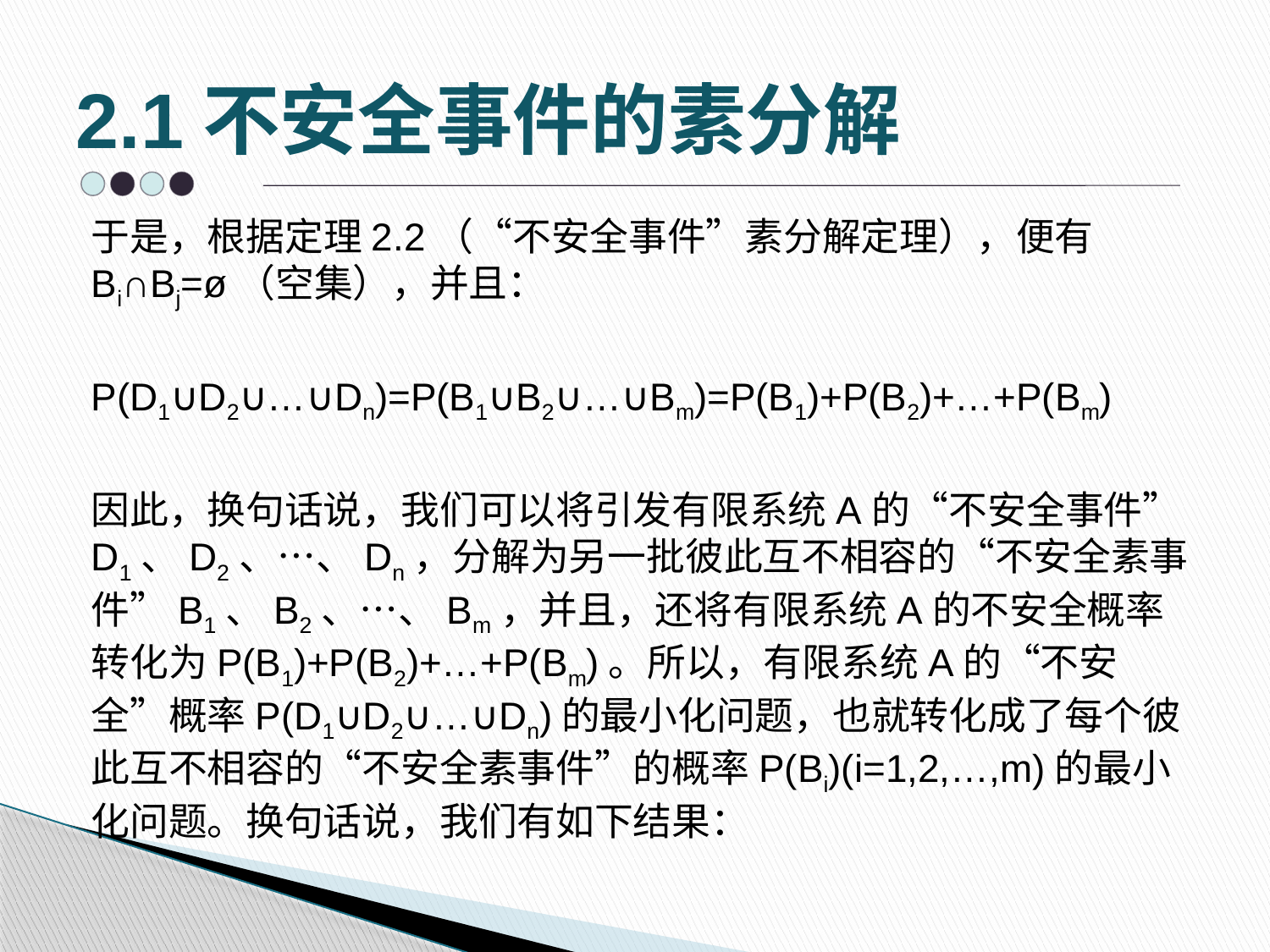

# 2.1不安全事件的素分解

于是，根据定理2.2（“不安全事件”素分解定理），便有Bi∩Bj=ø（空集），并且：

P(D1∪D2∪…∪Dn)=P(B1∪B2∪…∪Bm)=P(B1)+P(B2)+…+P(Bm)

因此，换句话说，我们可以将引发有限系统A的“不安全事件”D1、D2、…、Dn，分解为另一批彼此互不相容的“不安全素事件”B1、B2、…、Bm，并且，还将有限系统A的不安全概率转化为P(B1)+P(B2)+…+P(Bm)。所以，有限系统A的“不安全”概率P(D1∪D2∪…∪Dn)的最小化问题，也就转化成了每个彼此互不相容的“不安全素事件”的概率P(Bi)(i=1,2,…,m)的最小化问题。换句话说，我们有如下结果：